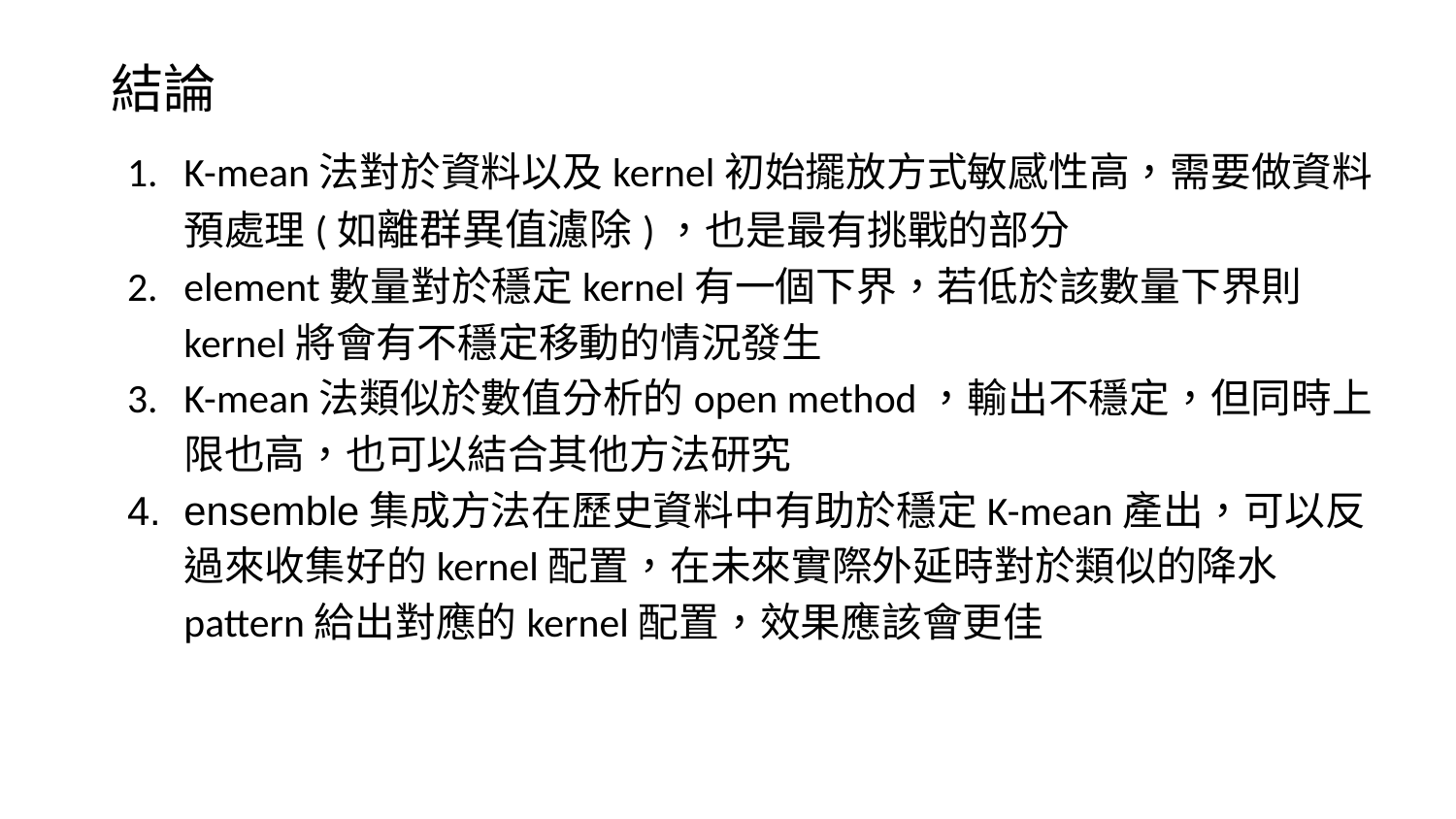

# 結論
K-mean法對於資料以及kernel初始擺放方式敏感性高，需要做資料預處理(如離群異值濾除)，也是最有挑戰的部分
element數量對於穩定kernel有一個下界，若低於該數量下界則kernel將會有不穩定移動的情況發生
K-mean法類似於數值分析的open method，輸出不穩定，但同時上限也高，也可以結合其他方法研究
ensemble集成方法在歷史資料中有助於穩定K-mean產出，可以反過來收集好的kernel配置，在未來實際外延時對於類似的降水pattern給出對應的kernel配置，效果應該會更佳